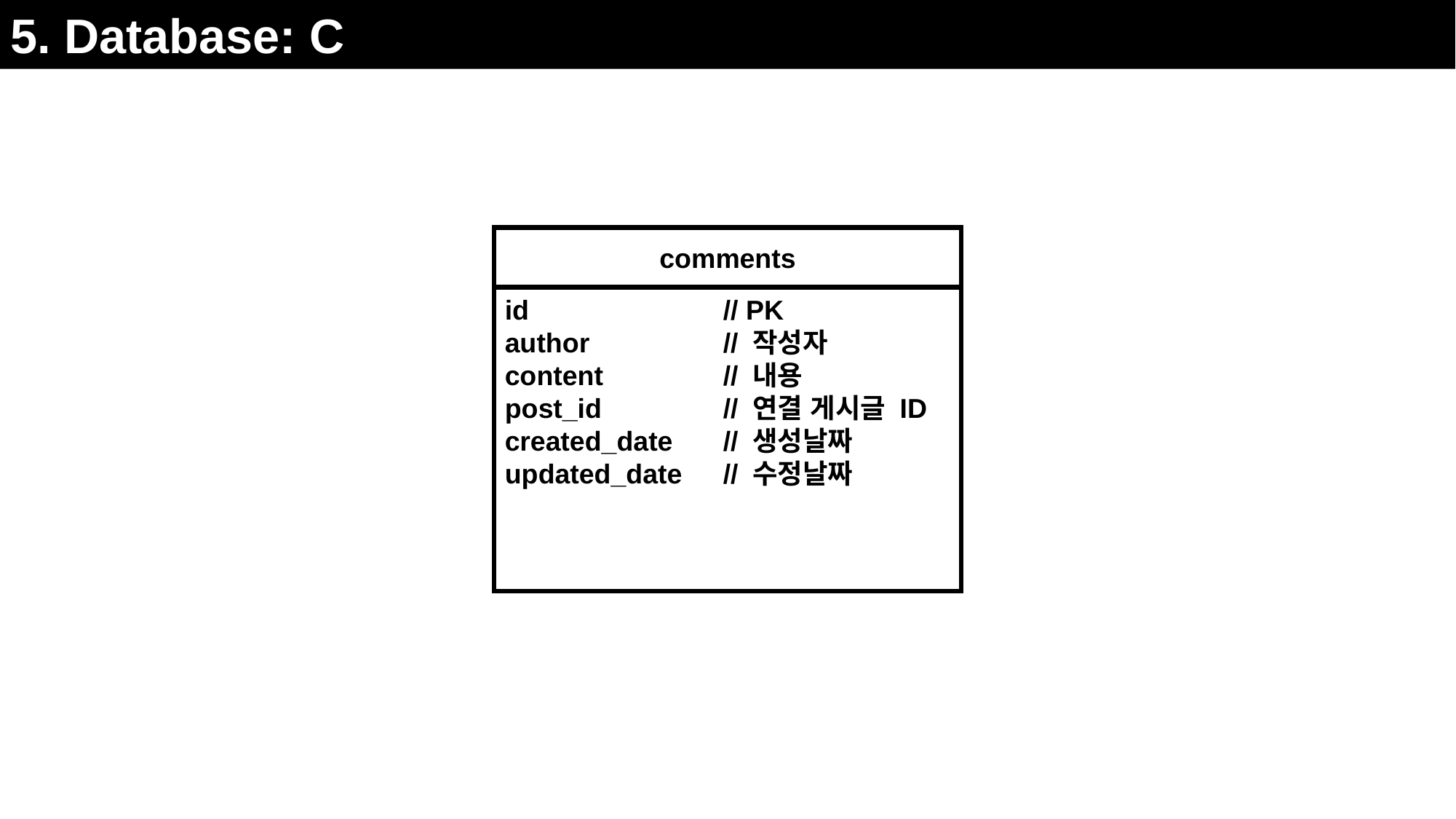

5. Database: C
comments
id		// PK
author		// 작성자
content		// 내용
post_id		// 연결 게시글 ID
created_date	// 생성날짜
updated_date	// 수정날짜